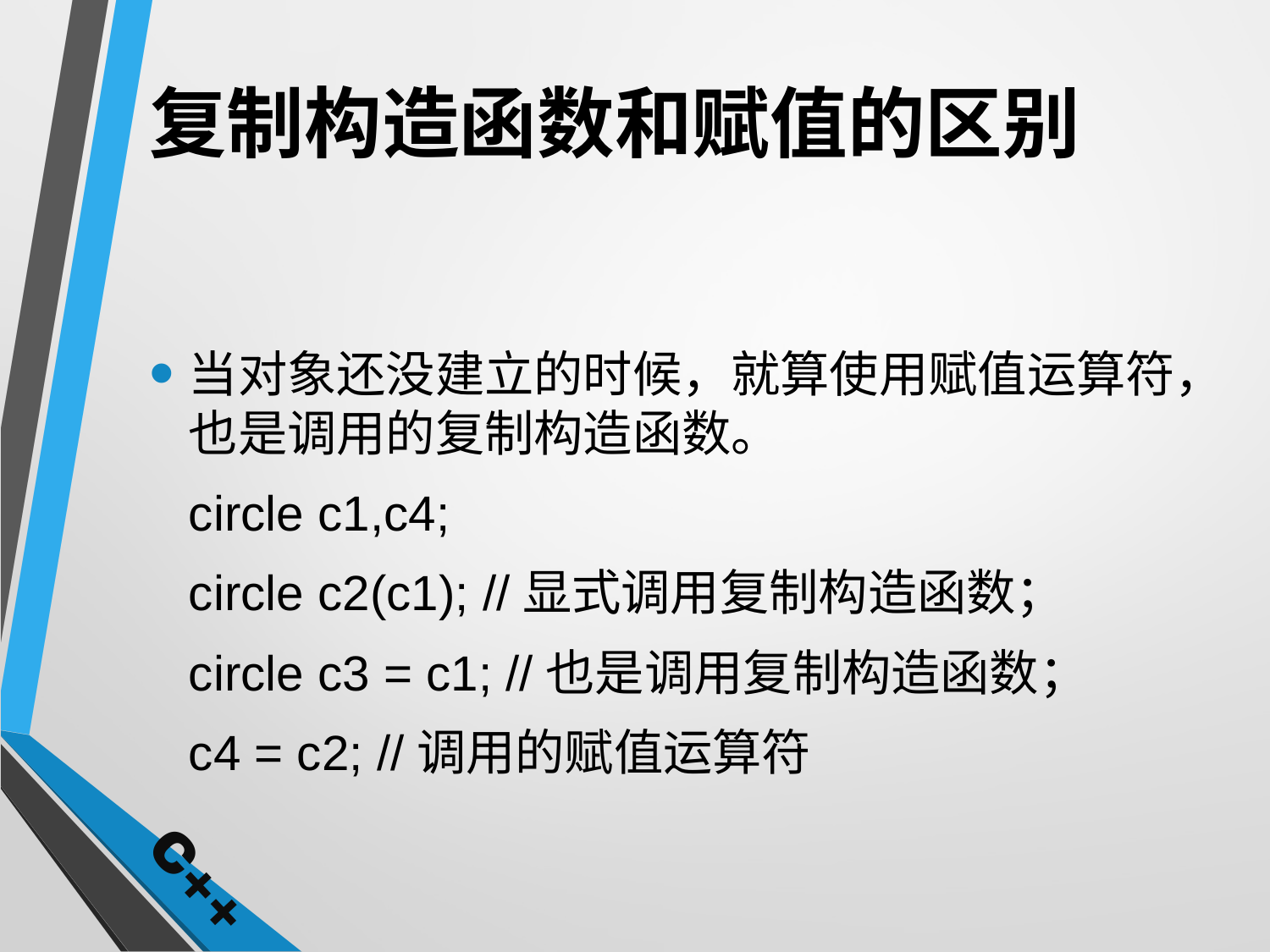

# 复制构造函数和赋值的区别
当对象还没建立的时候，就算使用赋值运算符，也是调用的复制构造函数。
	circle c1,c4;
	circle c2(c1); //显式调用复制构造函数；
	circle c3 = c1; //也是调用复制构造函数；
	c4 = c2; //调用的赋值运算符